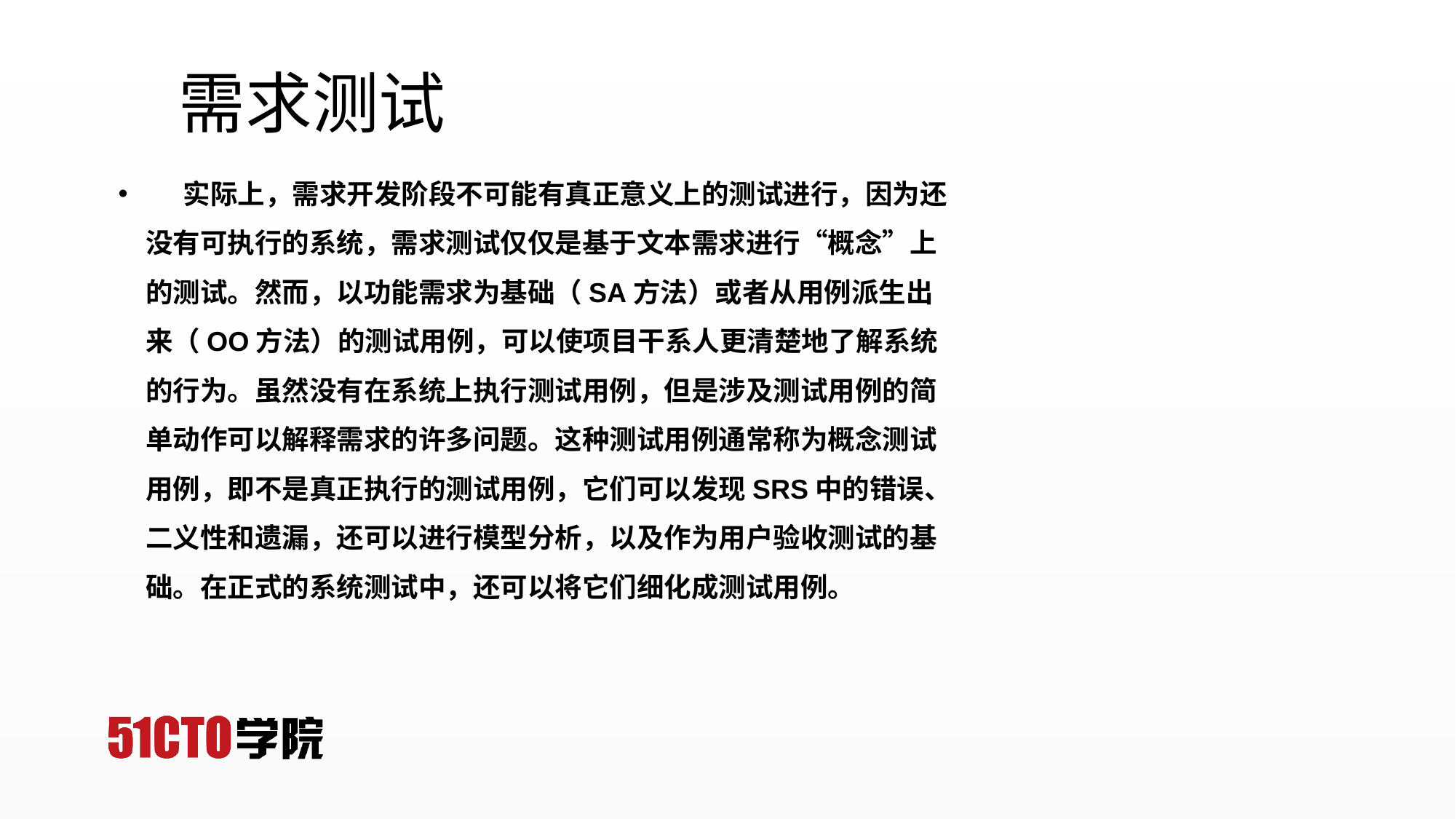

# 需求测试
     实际上，需求开发阶段不可能有真正意义上的测试进行，因为还没有可执行的系统，需求测试仅仅是基于文本需求进行“概念”上的测试。然而，以功能需求为基础（SA方法）或者从用例派生出来（OO方法）的测试用例，可以使项目干系人更清楚地了解系统的行为。虽然没有在系统上执行测试用例，但是涉及测试用例的简单动作可以解释需求的许多问题。这种测试用例通常称为概念测试用例，即不是真正执行的测试用例，它们可以发现SRS中的错误、二义性和遗漏，还可以进行模型分析，以及作为用户验收测试的基础。在正式的系统测试中，还可以将它们细化成测试用例。